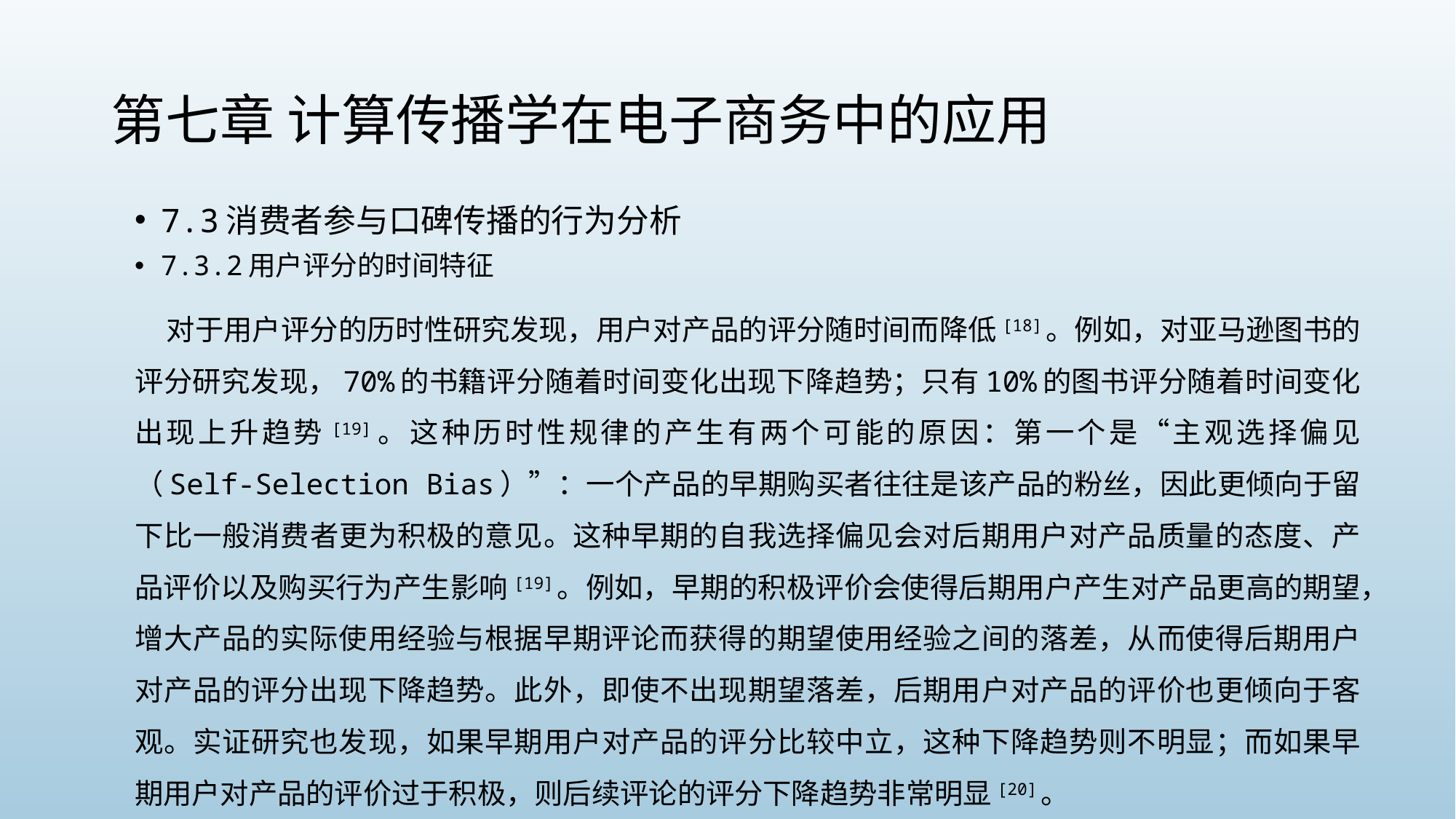

# 第七章 计算传播学在电子商务中的应用
7.3消费者参与口碑传播的行为分析
7.3.2用户评分的时间特征
    对于用户评分的历时性研究发现，用户对产品的评分随时间而降低[18]。例如，对亚马逊图书的评分研究发现，70%的书籍评分随着时间变化出现下降趋势；只有10%的图书评分随着时间变化出现上升趋势[19]。这种历时性规律的产生有两个可能的原因：第一个是“主观选择偏见（Self-Selection Bias）”：一个产品的早期购买者往往是该产品的粉丝，因此更倾向于留下比一般消费者更为积极的意见。这种早期的自我选择偏见会对后期用户对产品质量的态度、产品评价以及购买行为产生影响[19]。例如，早期的积极评价会使得后期用户产生对产品更高的期望，增大产品的实际使用经验与根据早期评论而获得的期望使用经验之间的落差，从而使得后期用户对产品的评分出现下降趋势。此外，即使不出现期望落差，后期用户对产品的评价也更倾向于客观。实证研究也发现，如果早期用户对产品的评分比较中立，这种下降趋势则不明显；而如果早期用户对产品的评价过于积极，则后续评论的评分下降趋势非常明显[20]。